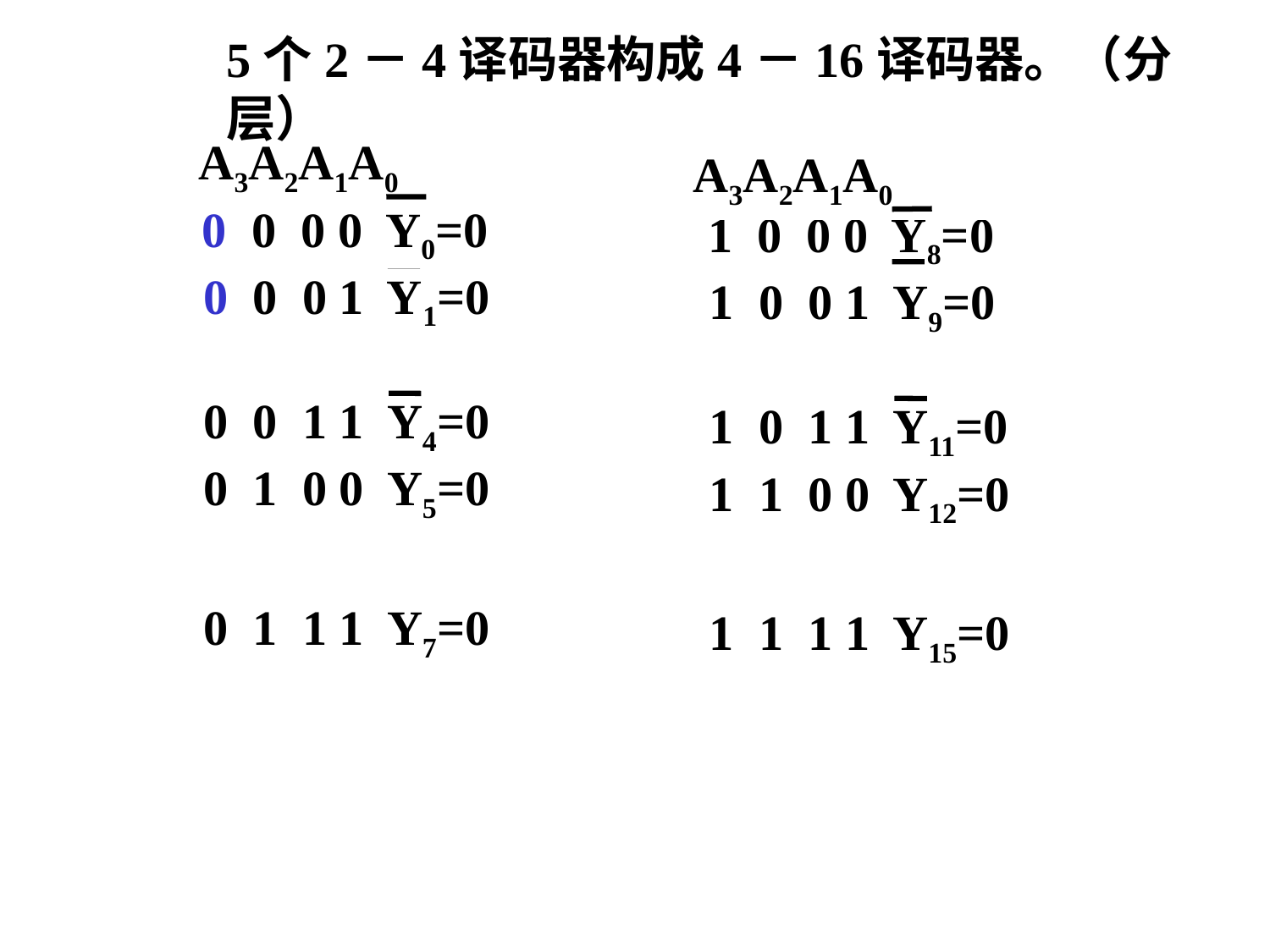

5个2－4译码器构成4－16译码器。（分层）
A3A2A1A0
A3A2A1A0
0  0  0 0  Y0=0

1  0  0 0  Y8=0

0  0  0 1  Y1=0

1  0  0 1  Y9=0
0  0  1 1  Y4=0

1  0  1 1  Y11=0

0  1  0 0  Y5=0

1  1  0 0  Y12=0

0  1  1 1  Y7=0

1  1  1 1  Y15=0